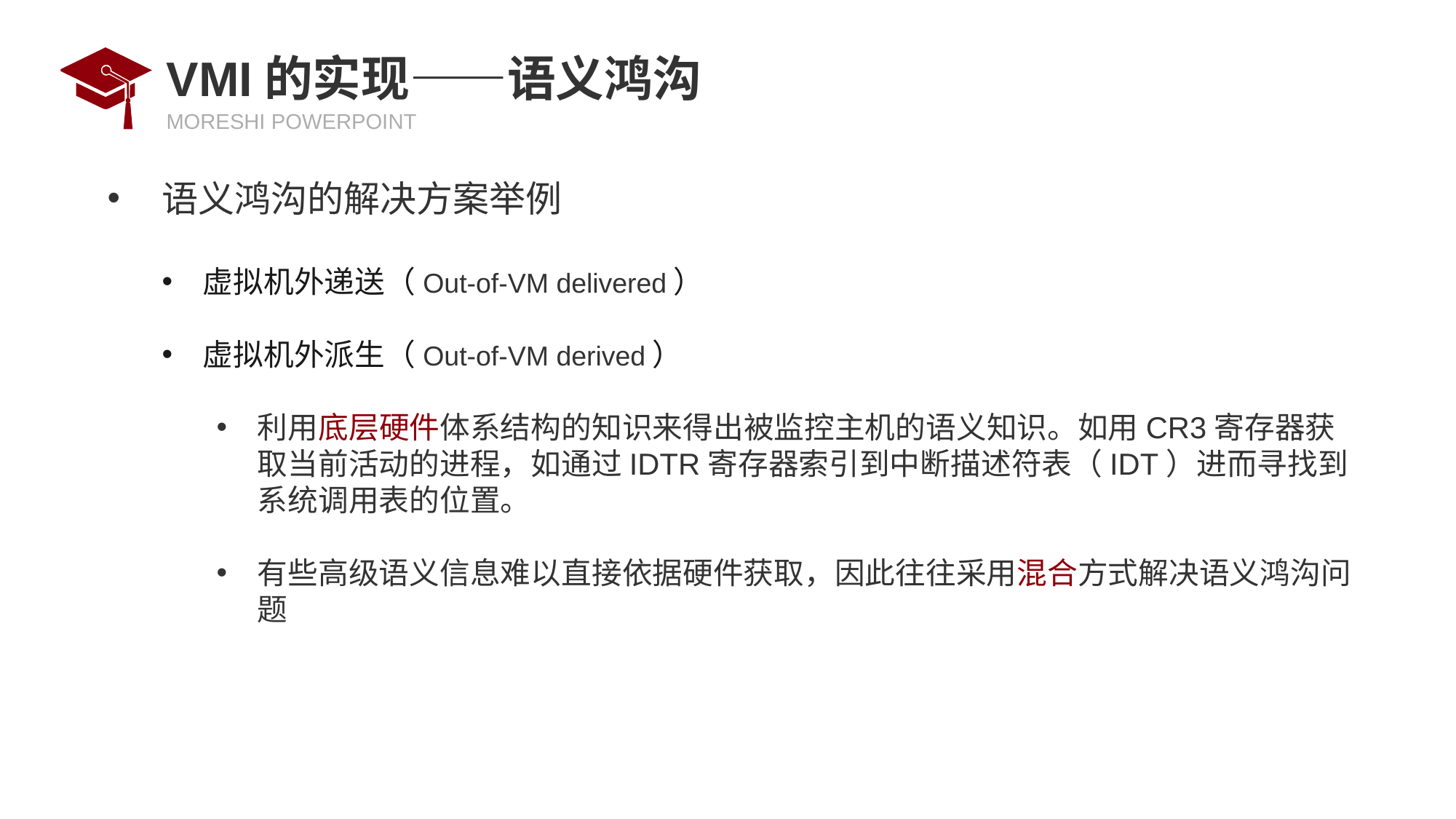

# VMI的实现——语义鸿沟
语义鸿沟的解决方案举例

虚拟机外递送（Out-of-VM delivered）

虚拟机外派生（Out-of-VM derived）

利用底层硬件体系结构的知识来得出被监控主机的语义知识。如用CR3寄存器获取当前活动的进程，如通过IDTR寄存器索引到中断描述符表（IDT）进而寻找到系统调用表的位置。

有些高级语义信息难以直接依据硬件获取，因此往往采用混合方式解决语义鸿沟问题